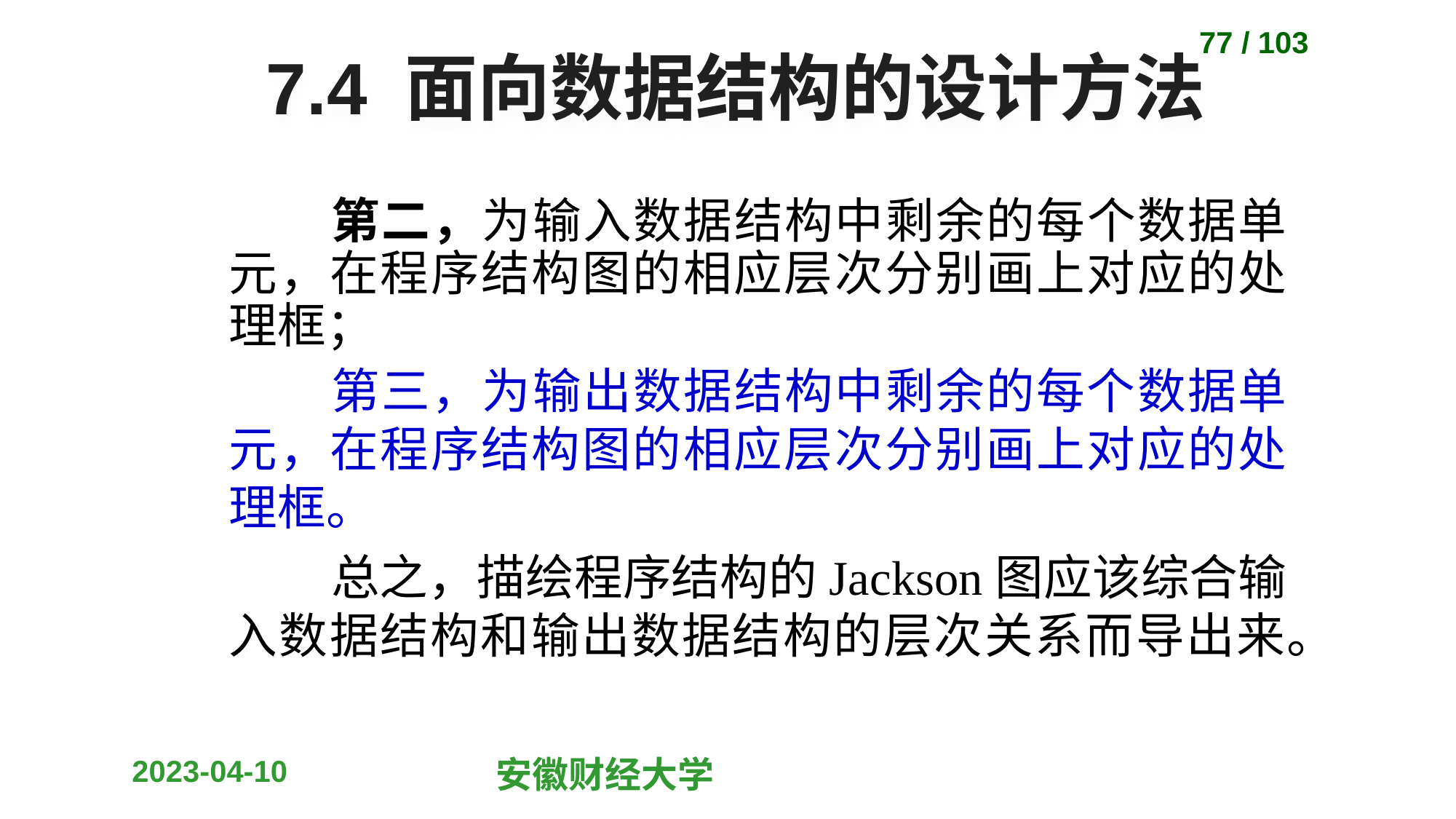

77 / 103
# 7.4 面向数据结构的设计方法
第二，为输入数据结构中剩余的每个数据单元，在程序结构图的相应层次分别画上对应的处理框；
第三，为输出数据结构中剩余的每个数据单元，在程序结构图的相应层次分别画上对应的处理框。
总之，描绘程序结构的Jackson图应该综合输入数据结构和输出数据结构的层次关系而导出来。
2023-04-10
安徽财经大学